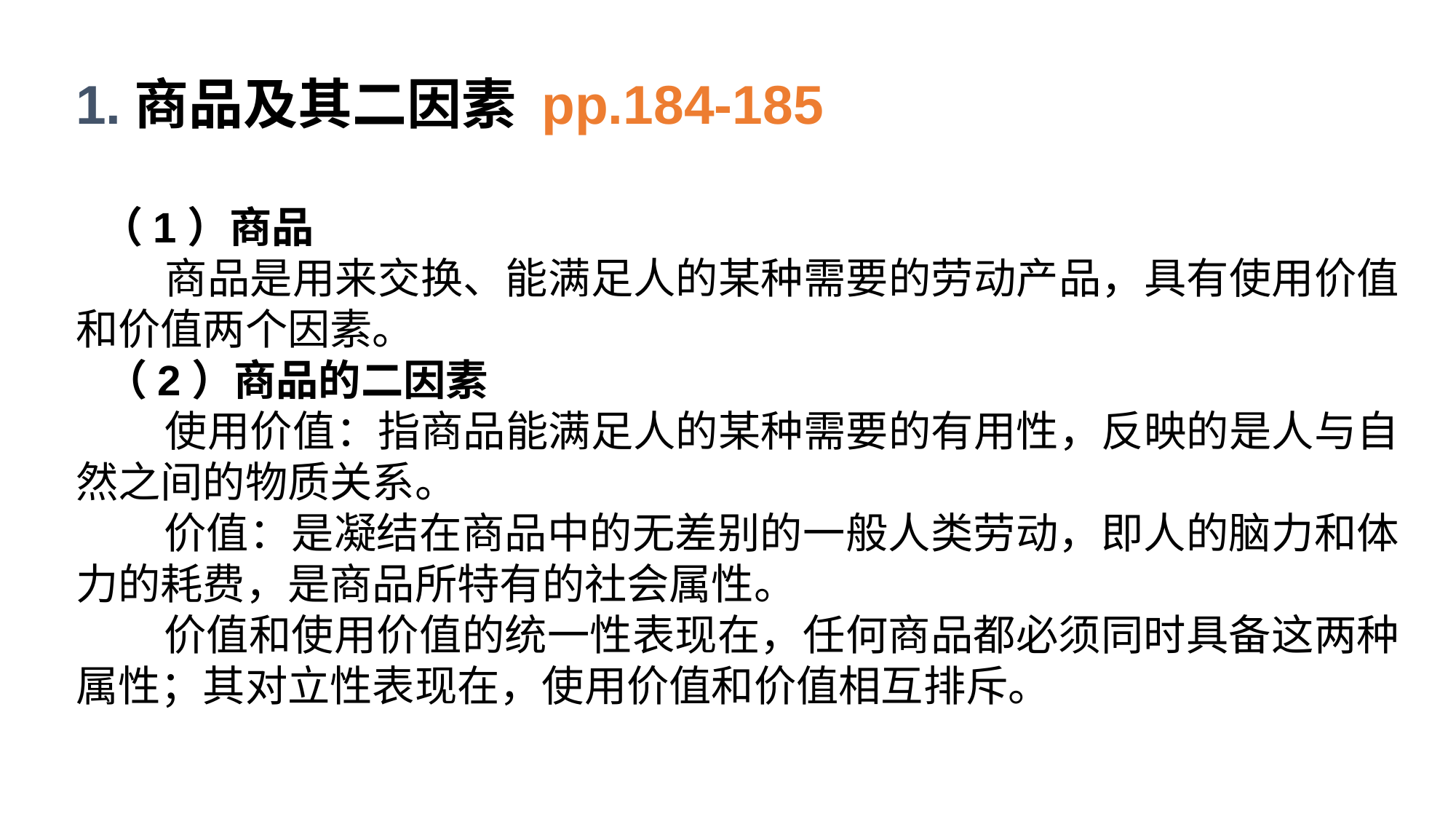

1.商品及其二因素 pp.184-185

  （1）商品
        商品是用来交换、能满足人的某种需要的劳动产品，具有使用价值和价值两个因素。
  （2）商品的二因素
        使用价值：指商品能满足人的某种需要的有用性，反映的是人与自然之间的物质关系。
        价值：是凝结在商品中的无差别的一般人类劳动，即人的脑力和体力的耗费，是商品所特有的社会属性。
        价值和使用价值的统一性表现在，任何商品都必须同时具备这两种属性；其对立性表现在，使用价值和价值相互排斥。